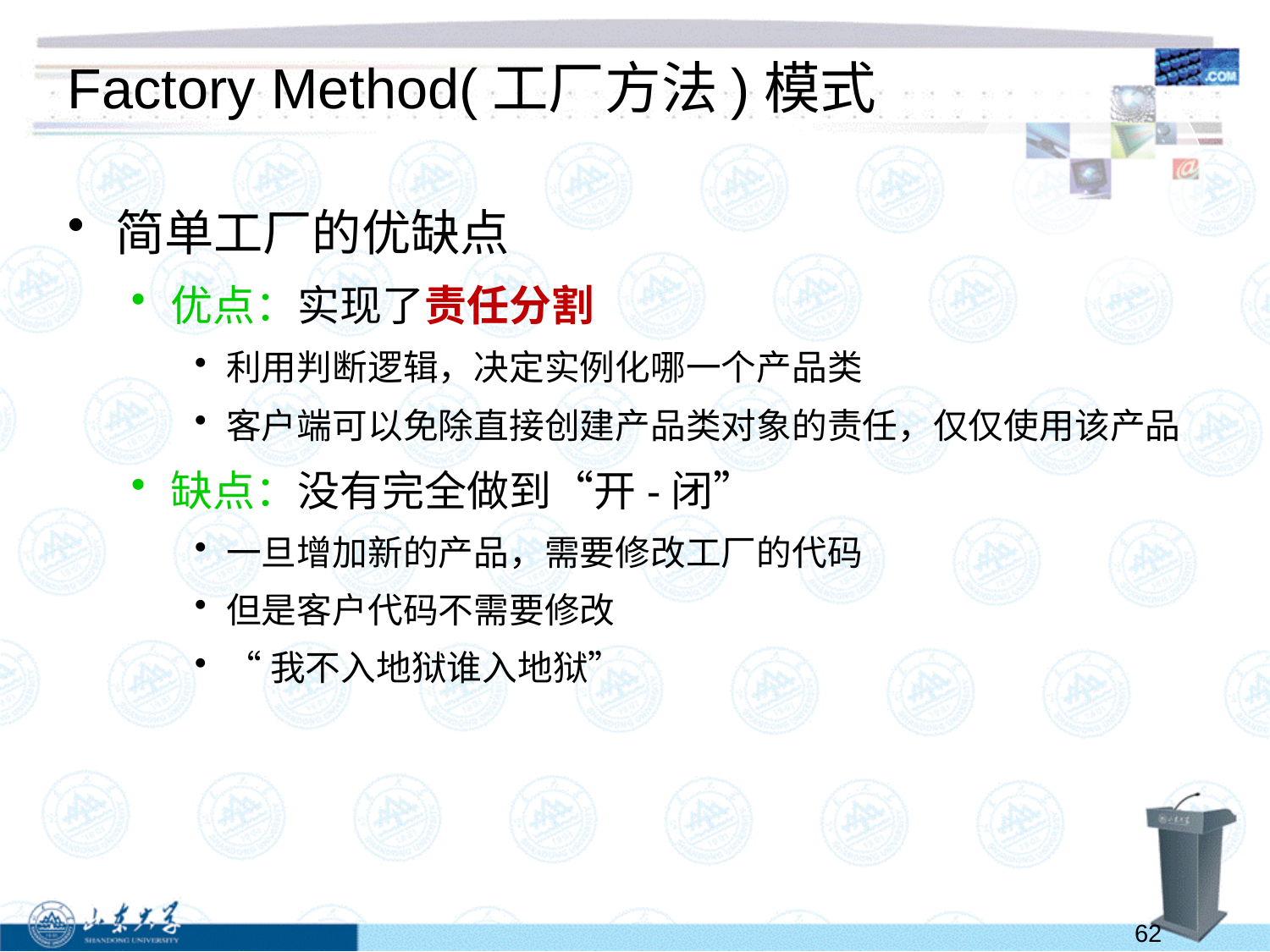

# Factory Method(工厂方法)模式
简单工厂的优缺点
优点：实现了责任分割
利用判断逻辑，决定实例化哪一个产品类
客户端可以免除直接创建产品类对象的责任，仅仅使用该产品
缺点：没有完全做到“开-闭”
一旦增加新的产品，需要修改工厂的代码
但是客户代码不需要修改
“我不入地狱谁入地狱”
62